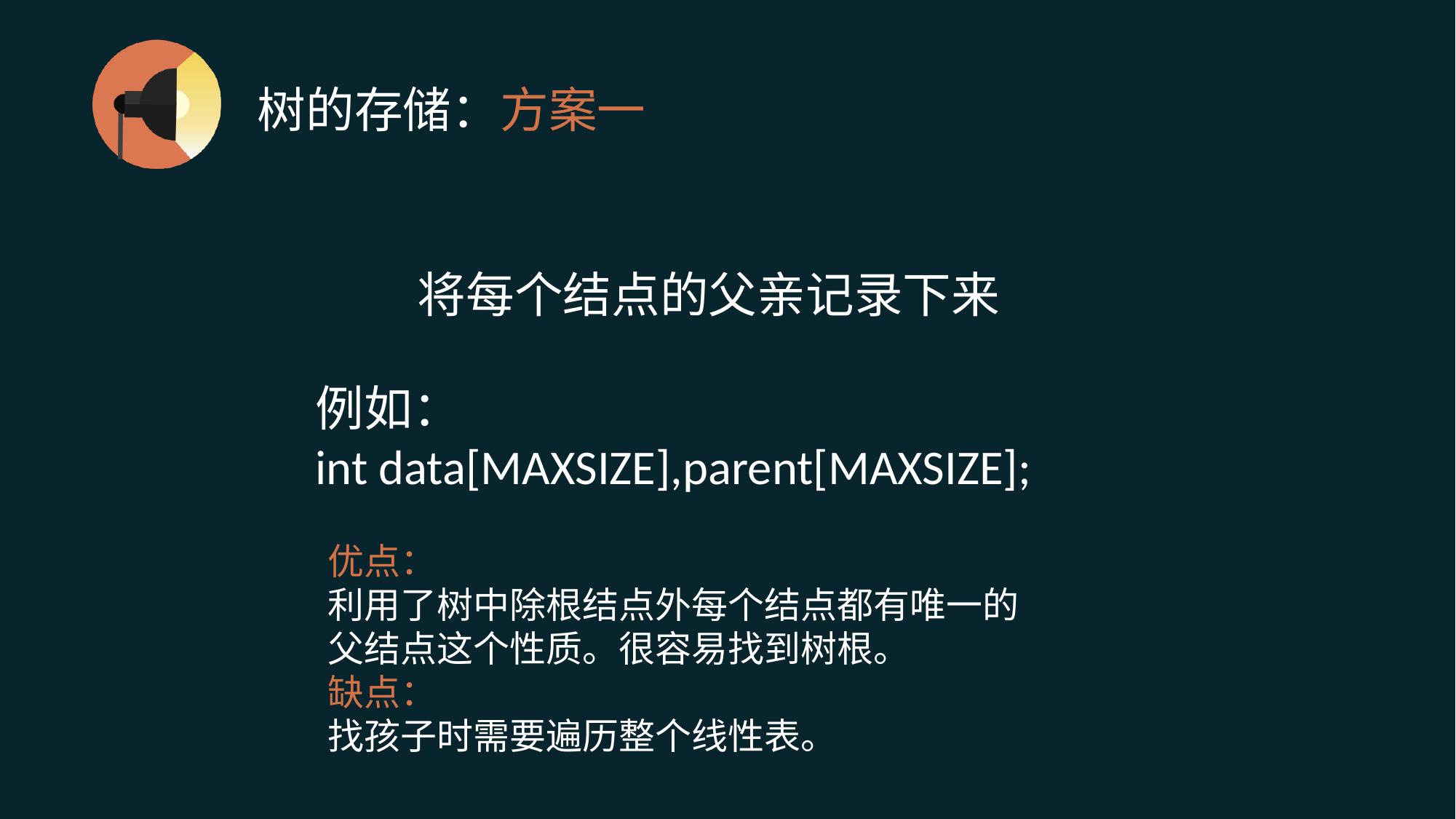

# 树的存储：方案一
将每个结点的父亲记录下来
例如：
int data[MAXSIZE],parent[MAXSIZE];
优点：
利用了树中除根结点外每个结点都有唯一的父结点这个性质。很容易找到树根。
缺点：
找孩子时需要遍历整个线性表。